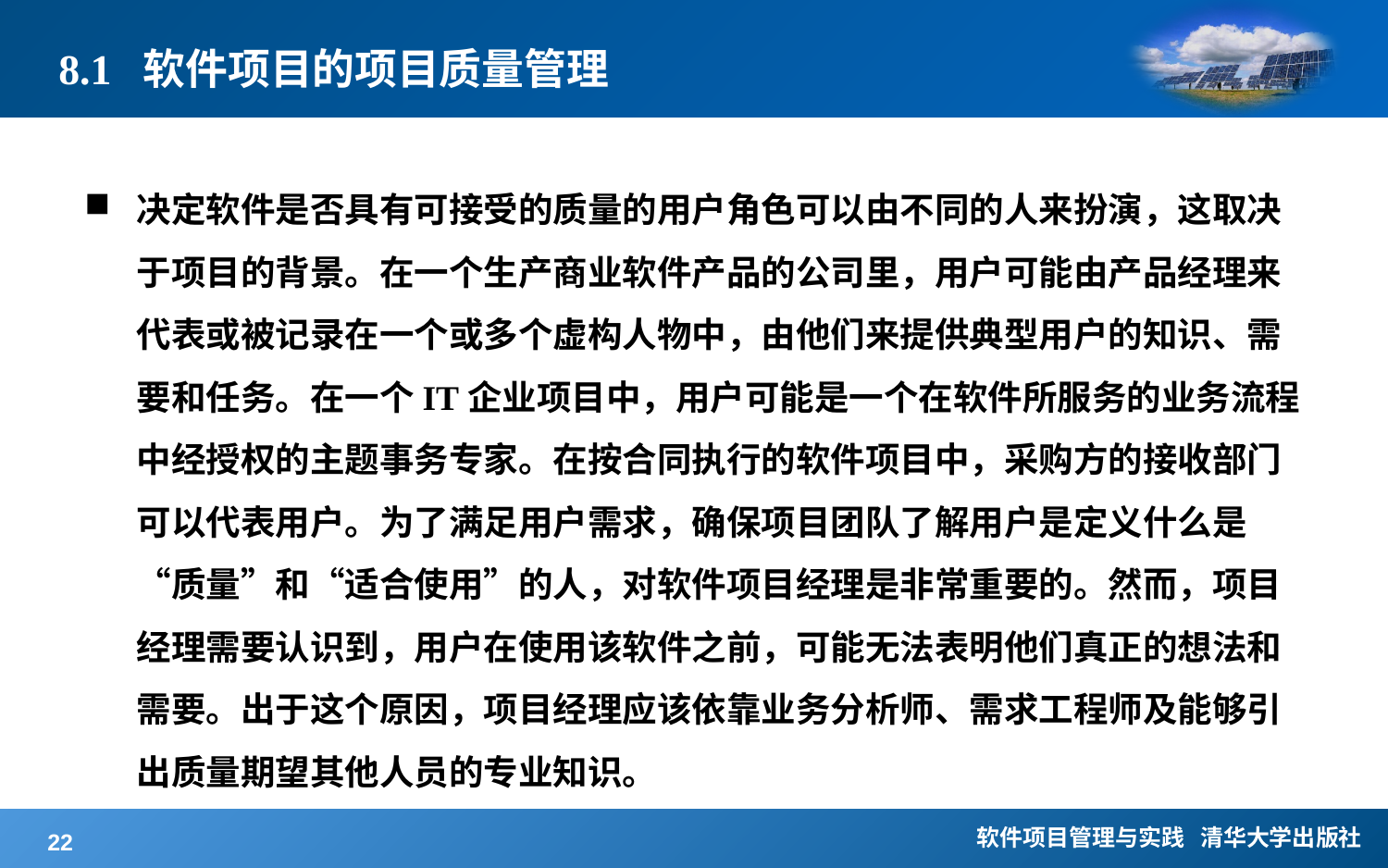

# 8.1  软件项目的项目质量管理
决定软件是否具有可接受的质量的用户角色可以由不同的人来扮演，这取决于项目的背景。在一个生产商业软件产品的公司里，用户可能由产品经理来代表或被记录在一个或多个虚构人物中，由他们来提供典型用户的知识、需要和任务。在一个IT企业项目中，用户可能是一个在软件所服务的业务流程中经授权的主题事务专家。在按合同执行的软件项目中，采购方的接收部门可以代表用户。为了满足用户需求，确保项目团队了解用户是定义什么是“质量”和“适合使用”的人，对软件项目经理是非常重要的。然而，项目经理需要认识到，用户在使用该软件之前，可能无法表明他们真正的想法和需要。出于这个原因，项目经理应该依靠业务分析师、需求工程师及能够引出质量期望其他人员的专业知识。